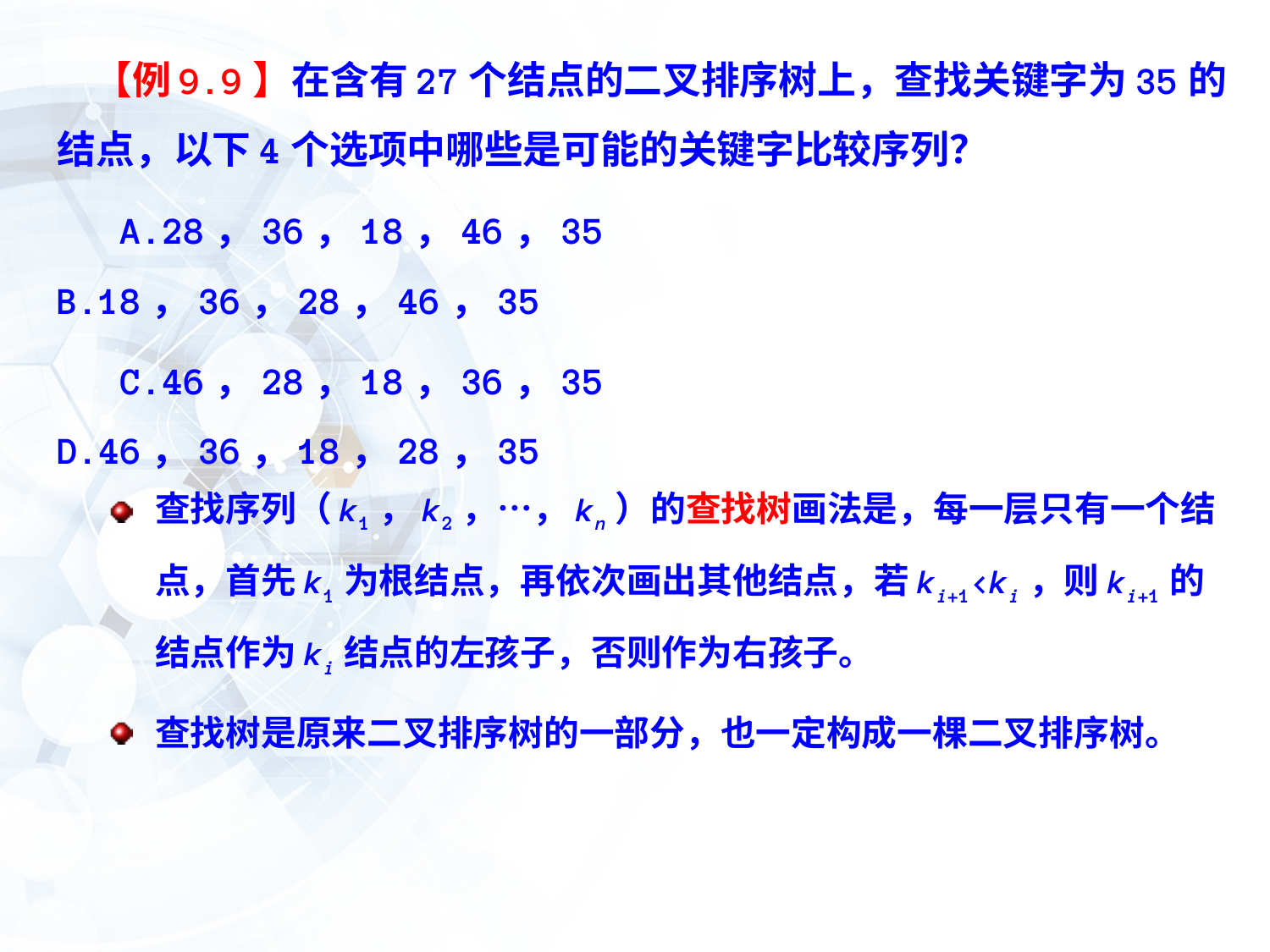

【例9.9】在含有27个结点的二叉排序树上，查找关键字为35的结点，以下4个选项中哪些是可能的关键字比较序列？
   A.28，36，18，46，35		B.18，36，28，46，35
   C.46，28，18，36，35		D.46，36，18，28，35
查找序列（k1，k2，…，kn）的查找树画法是，每一层只有一个结点，首先k1为根结点，再依次画出其他结点，若ki+1<ki，则ki+1的结点作为ki结点的左孩子，否则作为右孩子。
查找树是原来二叉排序树的一部分，也一定构成一棵二叉排序树。